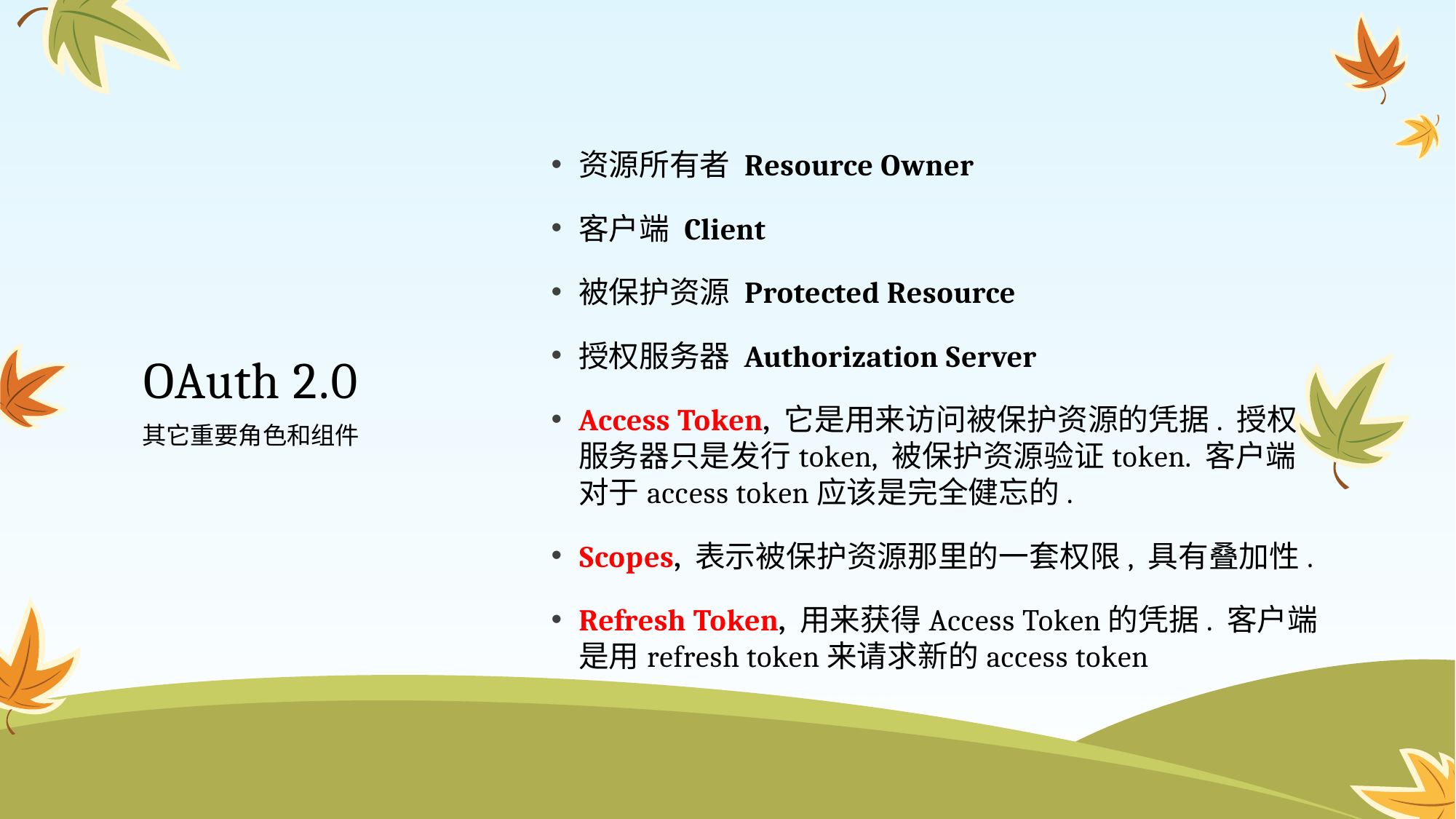

资源所有者 Resource Owner
客户端 Client
被保护资源 Protected Resource
授权服务器 Authorization Server
Access Token, 它是用来访问被保护资源的凭据. 授权服务器只是发行token, 被保护资源验证token. 客户端对于access token应该是完全健忘的.
Scopes, 表示被保护资源那里的一套权限, 具有叠加性.
Refresh Token, 用来获得Access Token的凭据. 客户端是用refresh token来请求新的access token
# OAuth 2.0
其它重要角色和组件